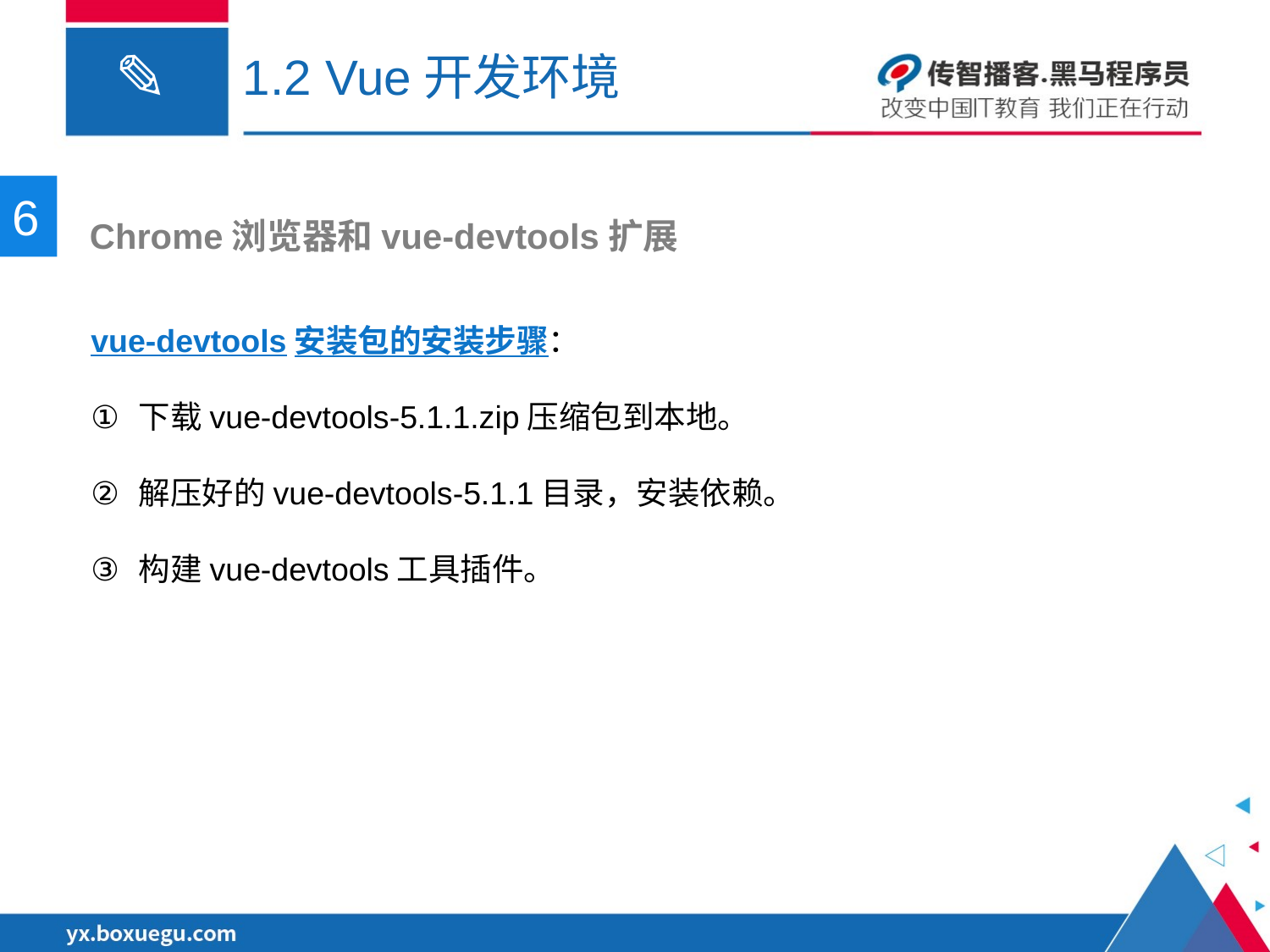

# 1.2 Vue开发环境

6
  Chrome浏览器和vue-devtools扩展
vue-devtools安装包的安装步骤：
下载vue-devtools-5.1.1.zip压缩包到本地。
解压好的vue-devtools-5.1.1目录，安装依赖。
构建vue-devtools工具插件。